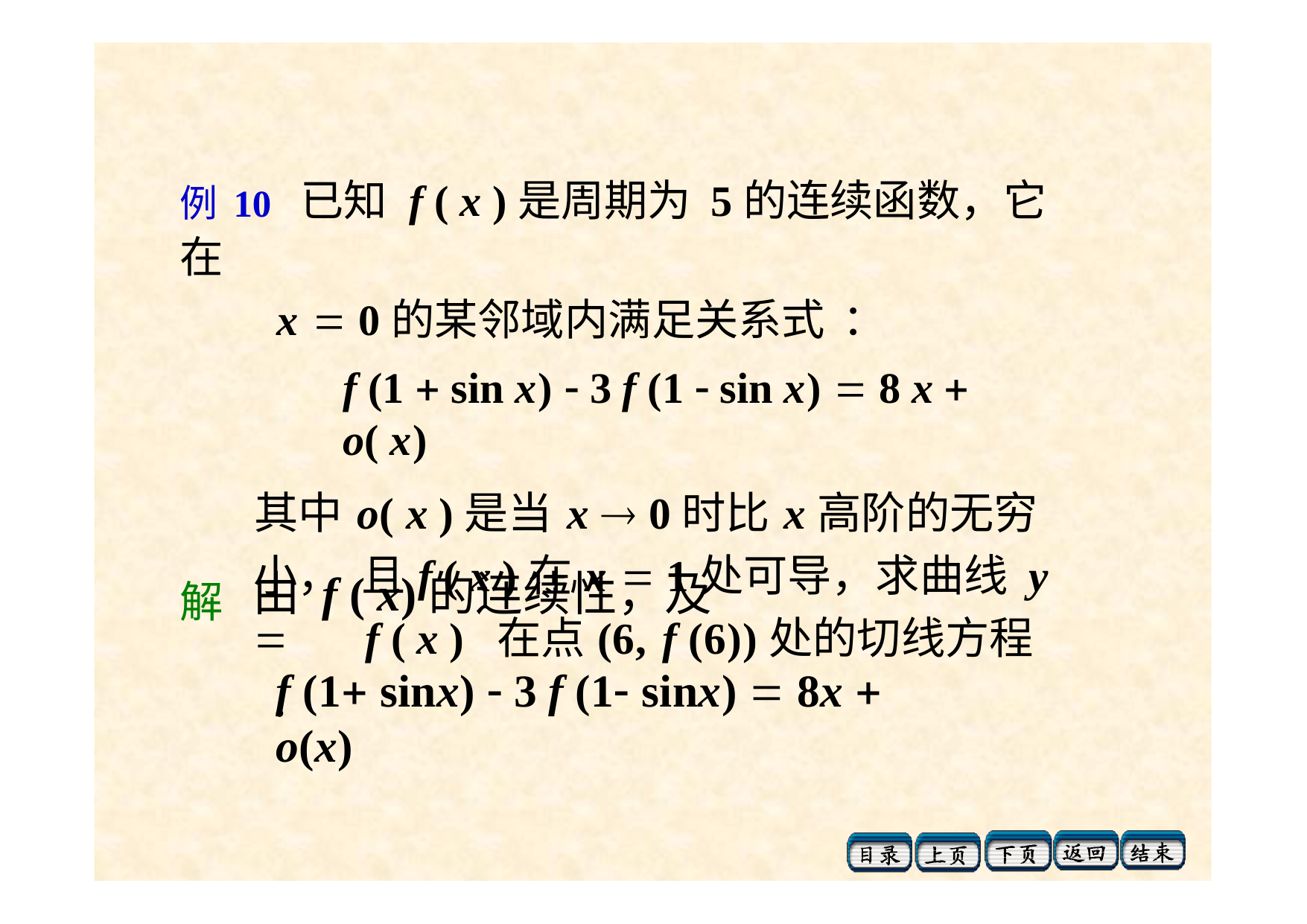

例10 已知 f ( x )是周期为 5的连续函数，它在
x = 0的某邻域内满足关系式 ：
f (1 + sin x) − 3 f (1 − sin x) = 8 x + o( x)
其中o( x )是当x → 0时比x高阶的无穷小，  且f ( x )在x = 1处可导，求曲线 y =	f ( x )  在点(6, f (6))处的切线方程 .
由 f ( x)的连续性，及
f (1+ sinx) − 3 f (1− sinx) = 8x + o(x)
解